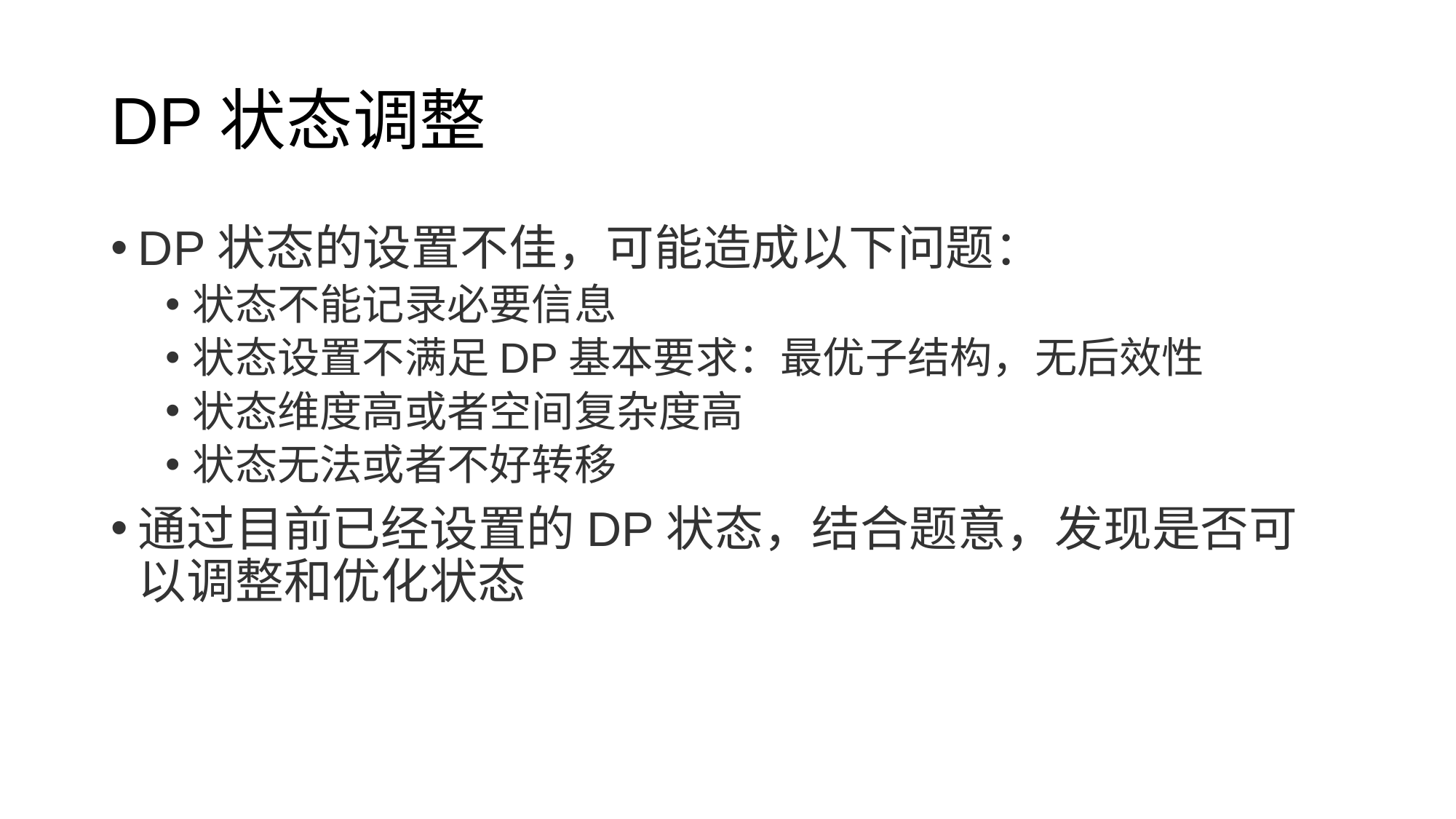

# DP状态调整
DP状态的设置不佳，可能造成以下问题：
状态不能记录必要信息
状态设置不满足DP基本要求：最优子结构，无后效性
状态维度高或者空间复杂度高
状态无法或者不好转移
通过目前已经设置的DP状态，结合题意，发现是否可以调整和优化状态